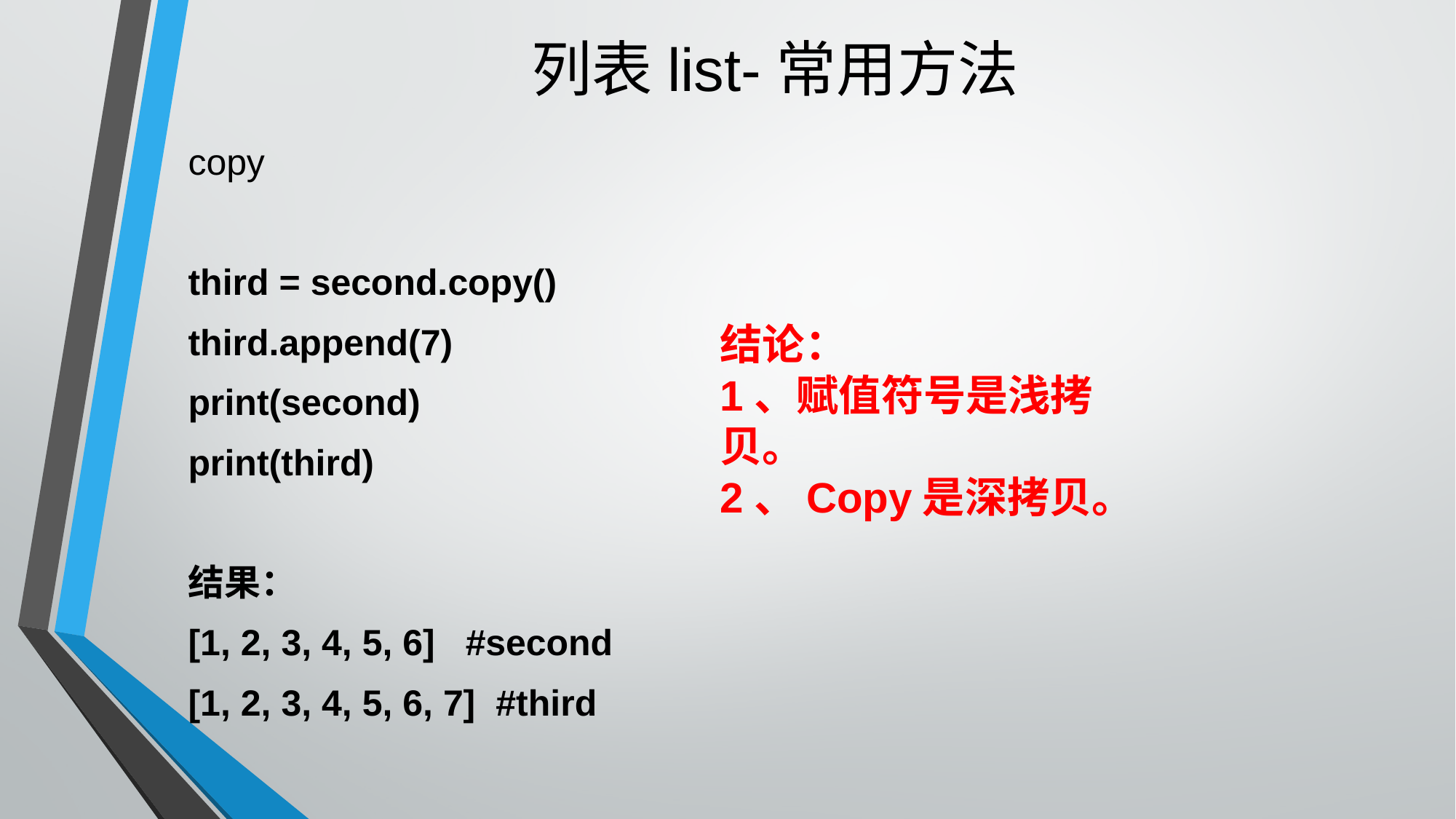

# 列表list-常用方法
copy

third = second.copy()
third.append(7)
print(second)
print(third)

结果：
[1, 2, 3, 4, 5, 6]   #second
[1, 2, 3, 4, 5, 6, 7]  #third
结论：
1、赋值符号是浅拷贝。
2、Copy是深拷贝。